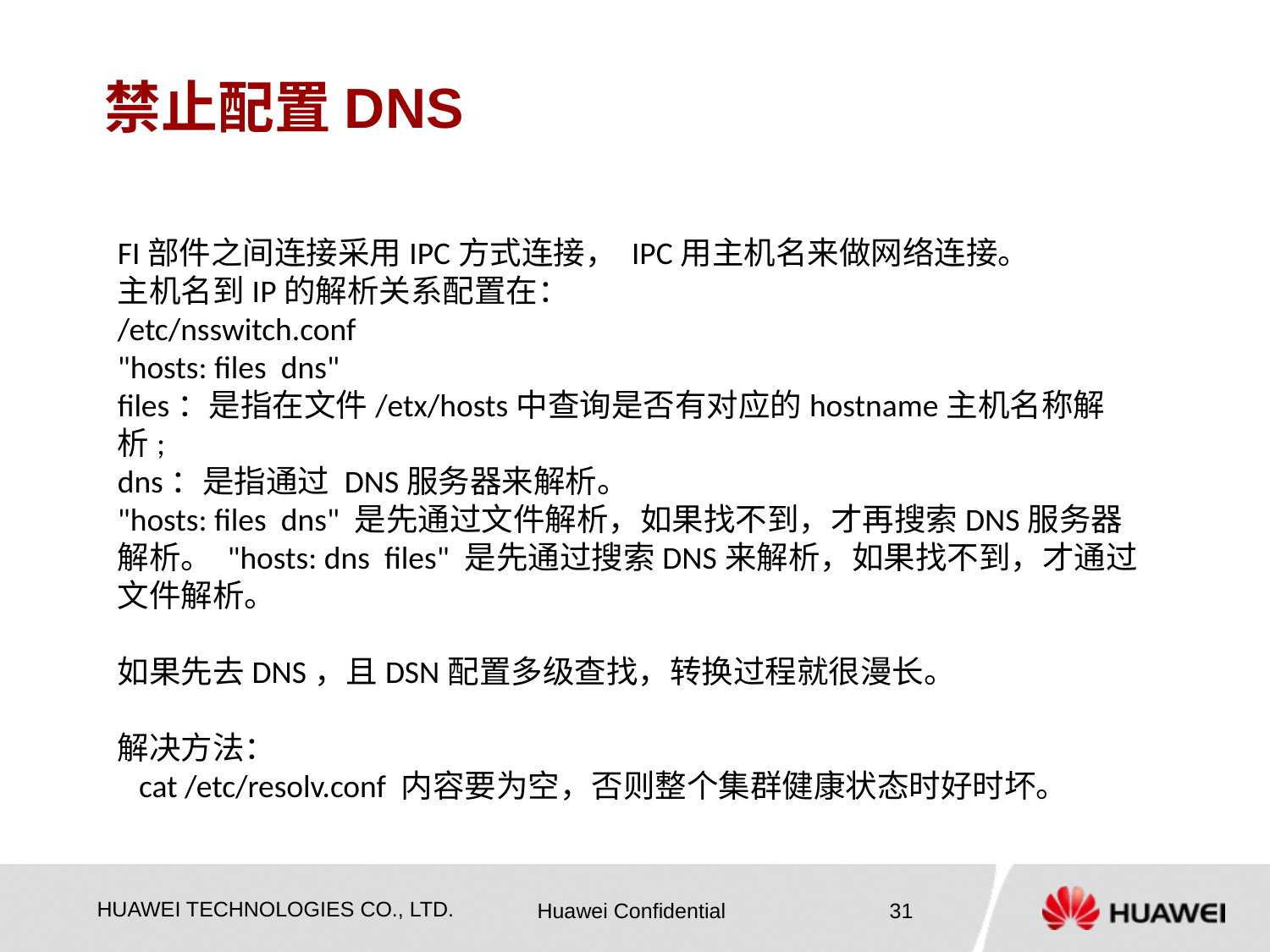

# 禁止配置DNS
FI部件之间连接采用IPC方式连接， IPC用主机名来做网络连接。
主机名到IP的解析关系配置在：
/etc/nsswitch.conf
"hosts: files  dns"
files：是指在文件/etx/hosts中查询是否有对应的hostname主机名称解析;
dns：是指通过 DNS服务器来解析。
"hosts: files  dns" 是先通过文件解析，如果找不到，才再搜索DNS服务器解析。 "hosts: dns  files" 是先通过搜索DNS来解析，如果找不到，才通过文件解析。

如果先去DNS，且DSN配置多级查找，转换过程就很漫长。

解决方法：
   cat /etc/resolv.conf 内容要为空，否则整个集群健康状态时好时坏。